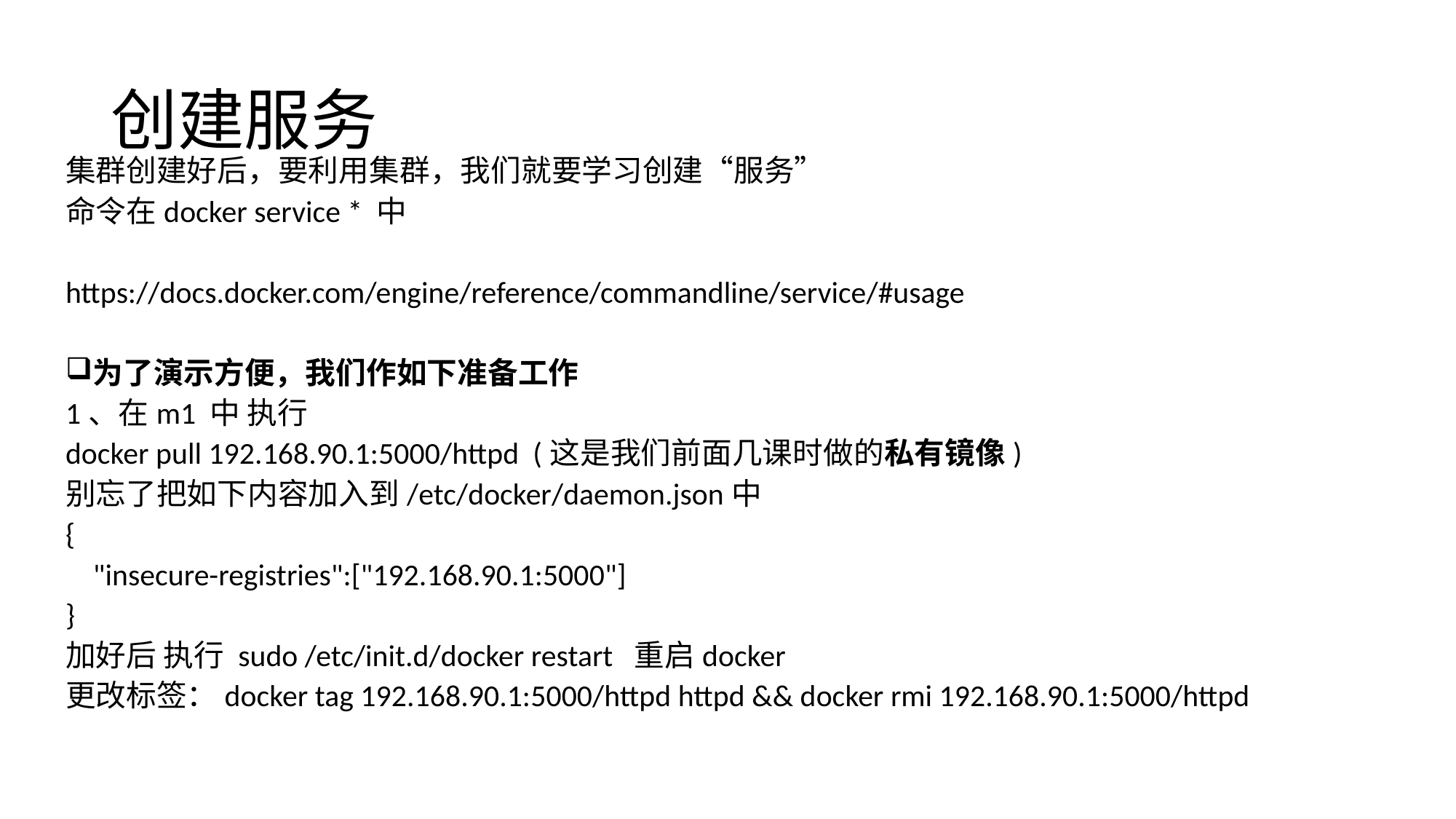

# 创建服务
集群创建好后，要利用集群，我们就要学习创建“服务”
命令在docker service * 中

https://docs.docker.com/engine/reference/commandline/service/#usage

为了演示方便，我们作如下准备工作
1、在m1 中 执行
docker pull 192.168.90.1:5000/httpd  (这是我们前面几课时做的私有镜像)
别忘了把如下内容加入到/etc/docker/daemon.json中
{
    "insecure-registries":["192.168.90.1:5000"]
}
加好后 执行 sudo /etc/init.d/docker restart  重启docker
更改标签：docker tag 192.168.90.1:5000/httpd httpd && docker rmi 192.168.90.1:5000/httpd